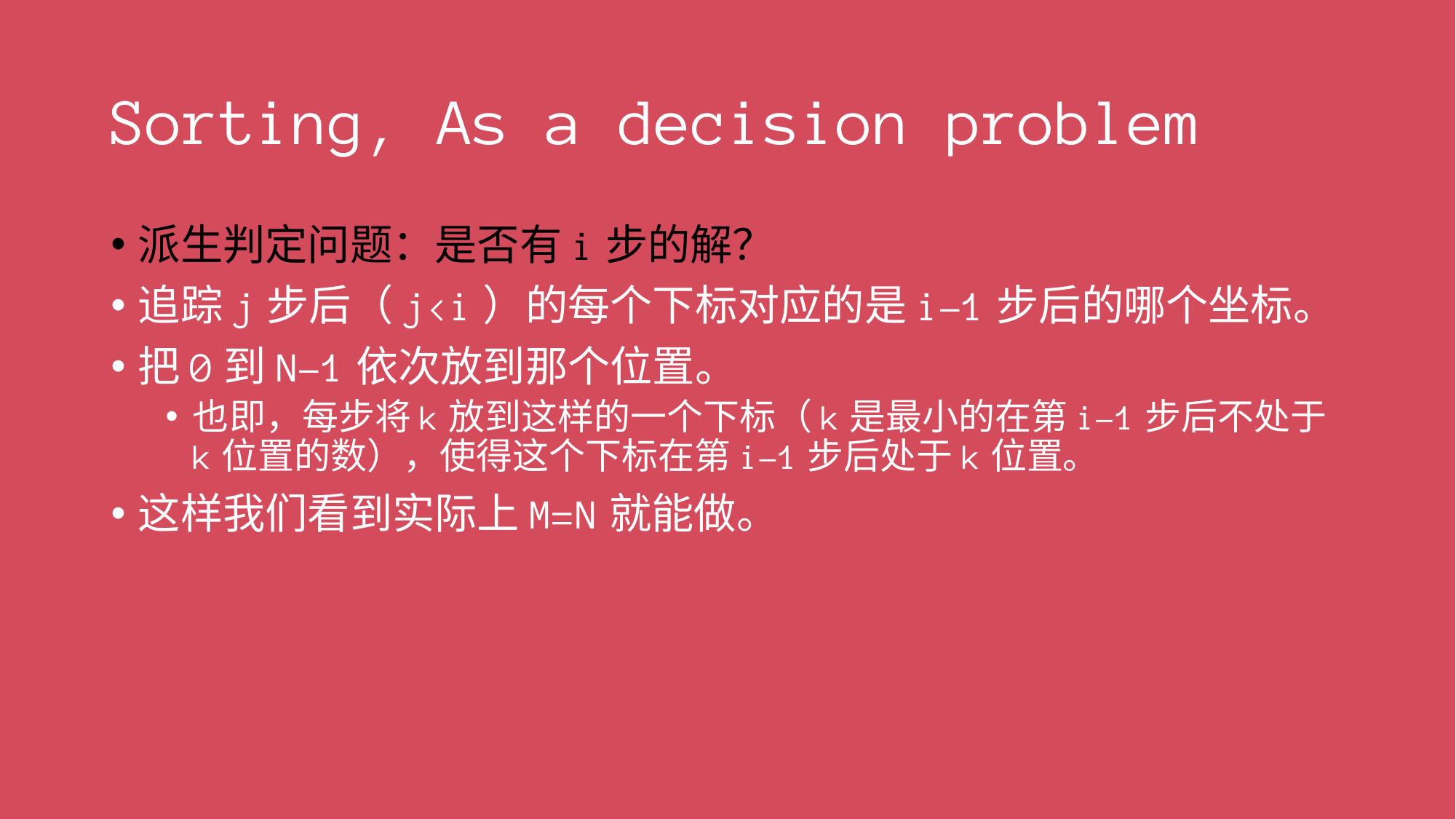

# Sorting, As a decision problem
派生判定问题：是否有i步的解？
追踪j步后（j<i）的每个下标对应的是i-1步后的哪个坐标。
把0到N-1依次放到那个位置。
也即，每步将k放到这样的一个下标（k是最小的在第i-1步后不处于k位置的数），使得这个下标在第i-1步后处于k位置。
这样我们看到实际上M=N就能做。